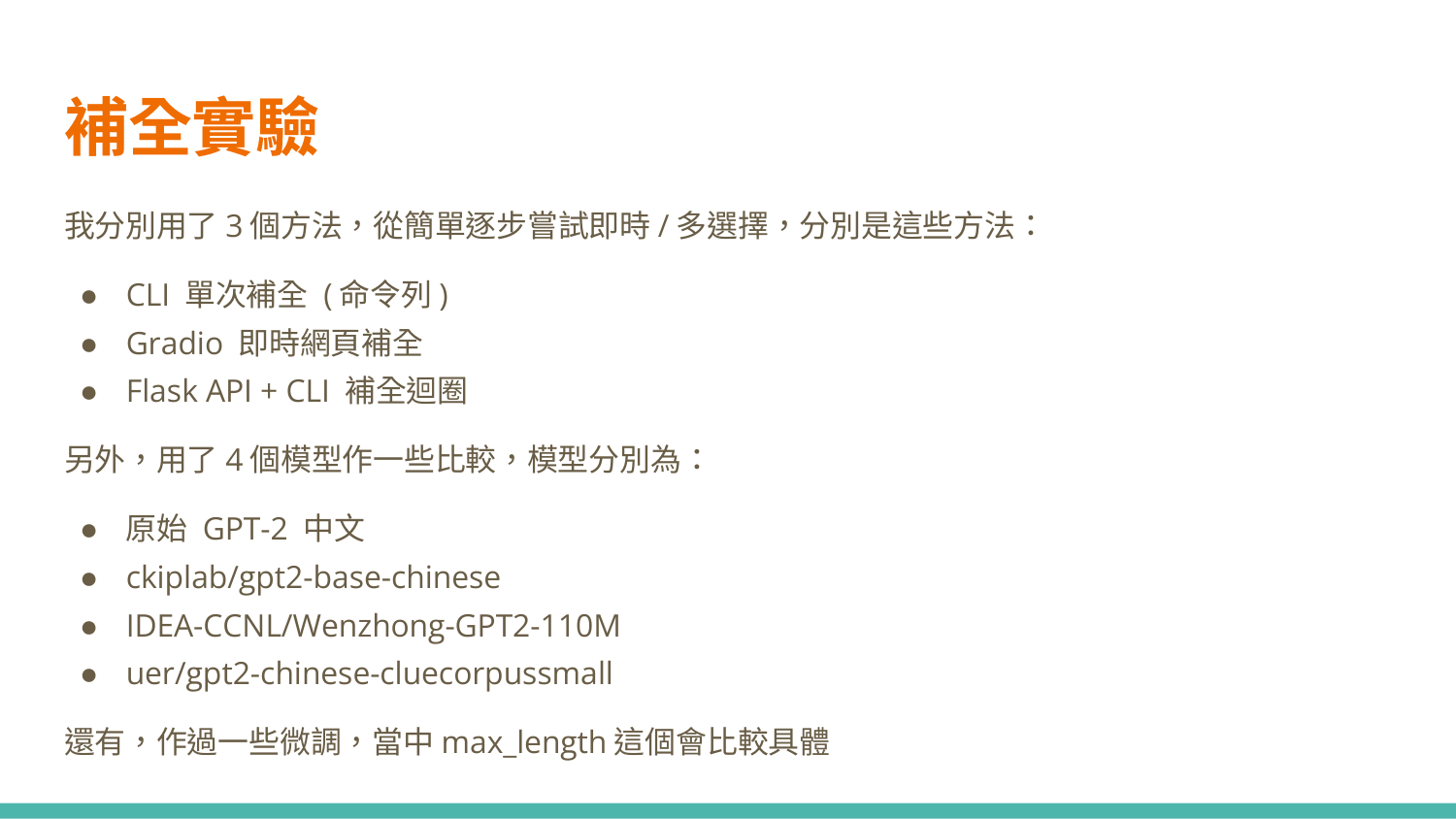

# 補全實驗
我分別用了3個方法，從簡單逐步嘗試即時/多選擇，分別是這些方法：
CLI 單次補全 (命令列)
Gradio 即時網頁補全
Flask API + CLI 補全迴圈
另外，用了4個模型作一些比較，模型分別為：
原始 GPT-2 中文
ckiplab/gpt2-base-chinese
IDEA-CCNL/Wenzhong-GPT2-110M
uer/gpt2-chinese-cluecorpussmall
還有，作過一些微調，當中max_length這個會比較具體